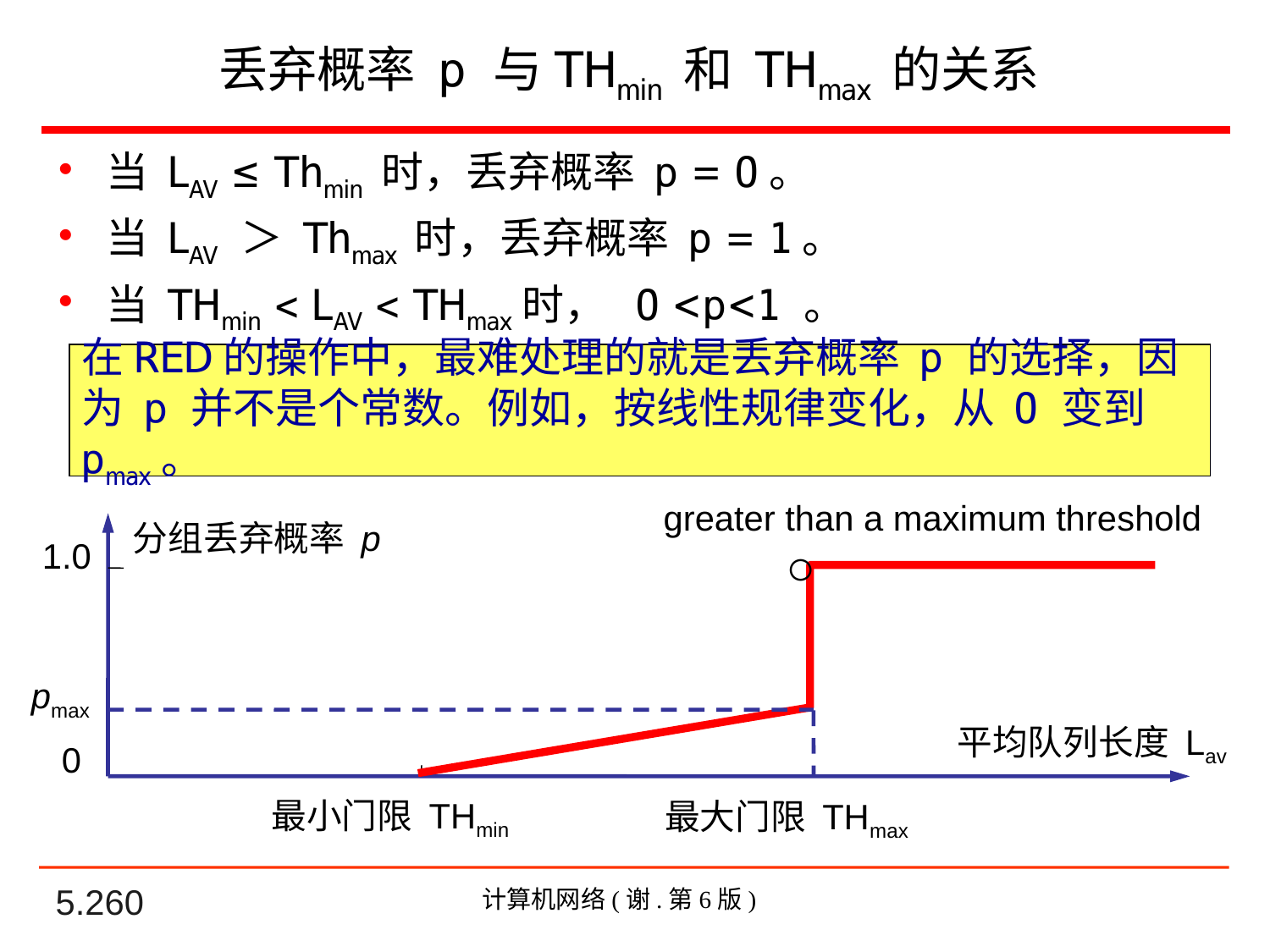

# 丢弃概率 p 与THmin 和 THmax 的关系
当 LAV ≤ Thmin 时，丢弃概率 p = 0。
当 LAV ＞ Thmax 时，丢弃概率 p = 1。
当 THmin < LAV < THmax时，  0 <p<1 。
在RED的操作中，最难处理的就是丢弃概率 p 的选择，因为 p 并不是个常数。例如，按线性规律变化，从 0 变到 pmax。
greater than a maximum threshold
分组丢弃概率 p
1.0
○

pmax

平均队列长度 Lav
0

最小门限 THmin
最大门限 THmax